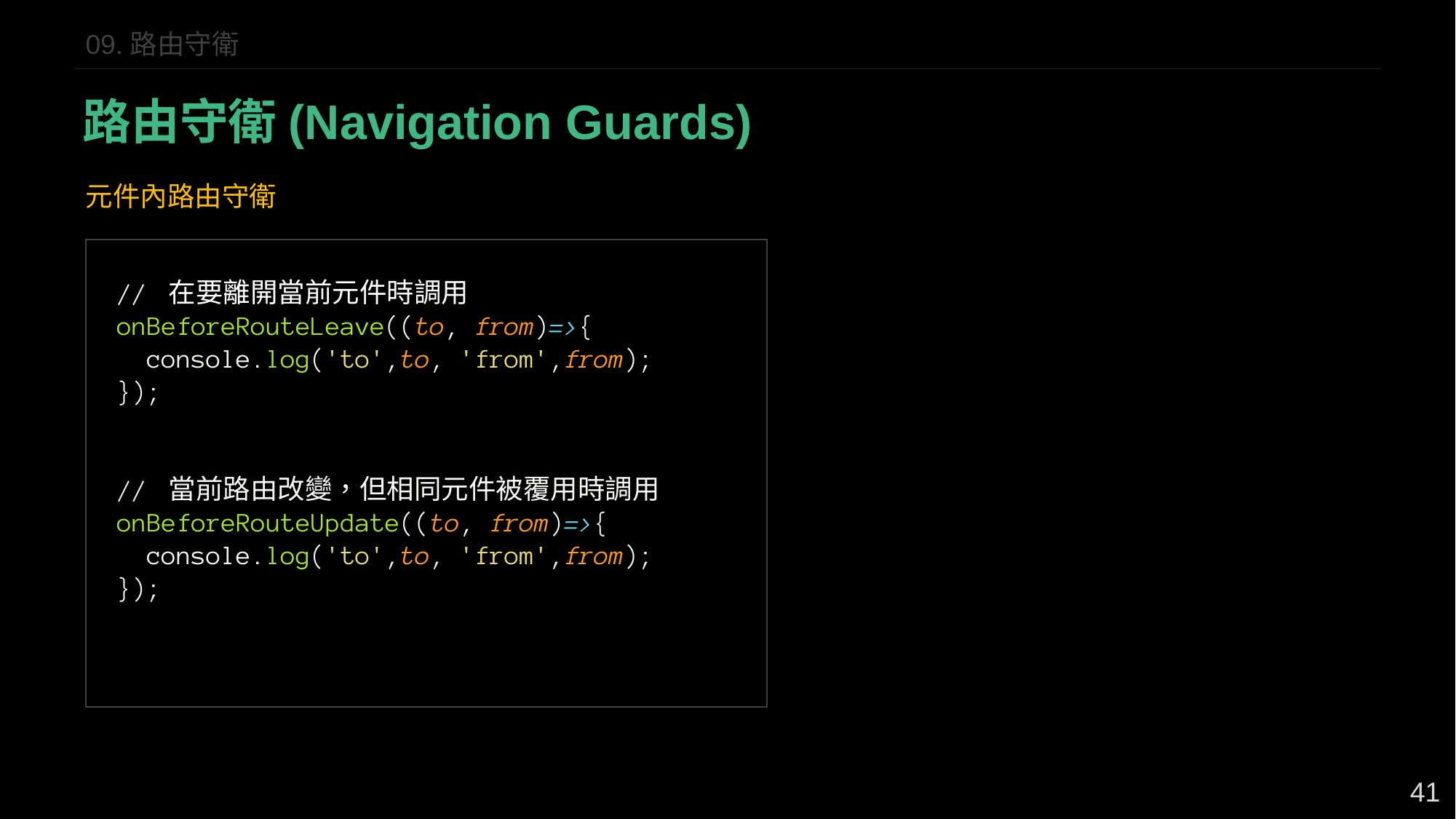

09.路由守衛
路由守衛(Navigation Guards)
元件內路由守衛

to: 將要進入的頁面
// 在要離開當前元件時調用
onBeforeRouteLeave((to, from)=>{
  console.log('to',to, 'from',from);
});

// 當前路由改變，但相同元件被覆用時調用
onBeforeRouteUpdate((to, from)=>{
  console.log('to',to, 'from',from);
});
from: 從哪個頁面來